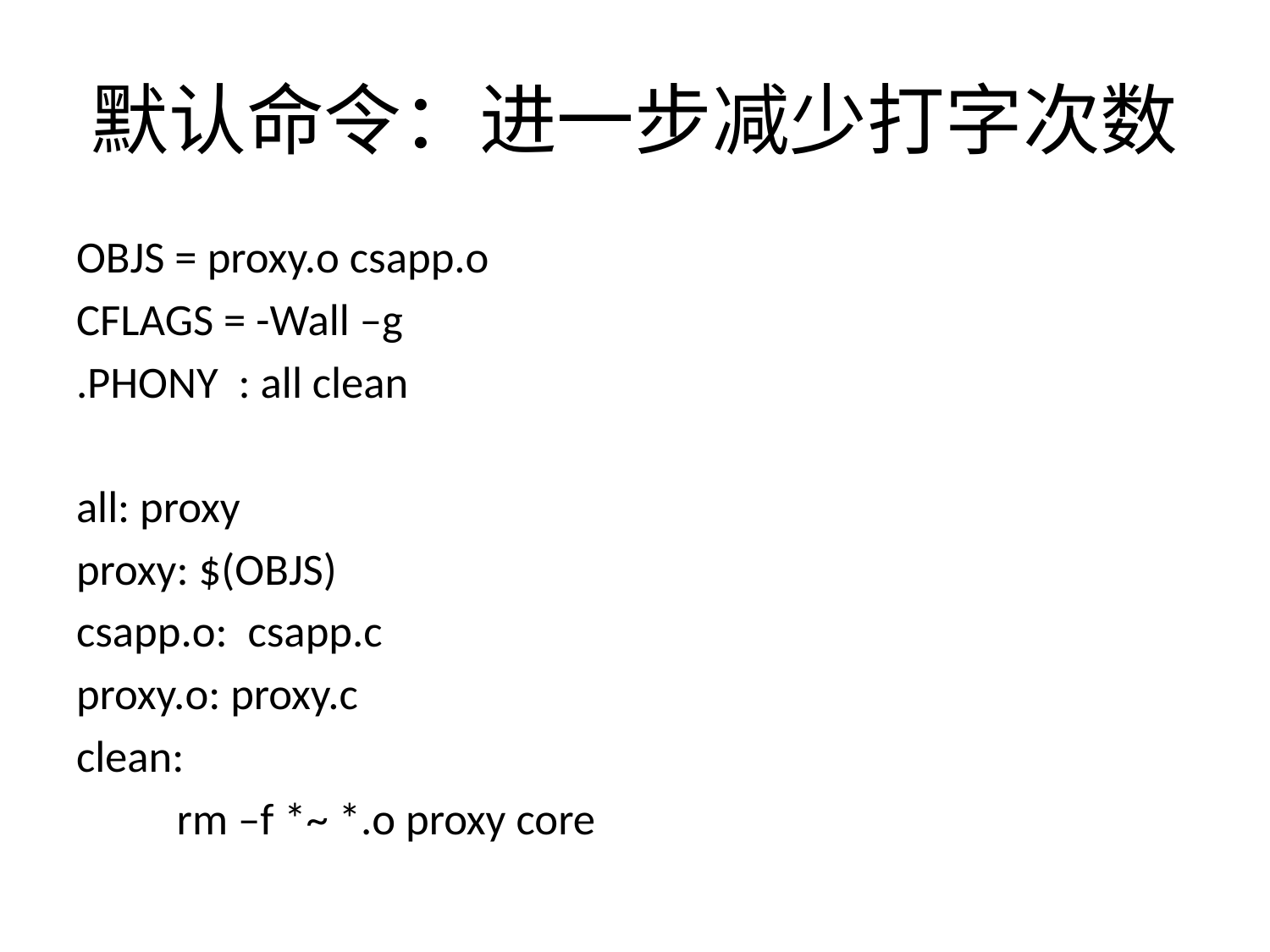

# 默认命令：进一步减少打字次数
OBJS = proxy.o csapp.o
CFLAGS = -Wall –g
.PHONY  : all clean

all: proxy
proxy: $(OBJS)
csapp.o:  csapp.c
proxy.o: proxy.c
clean:
	rm –f *~ *.o proxy core